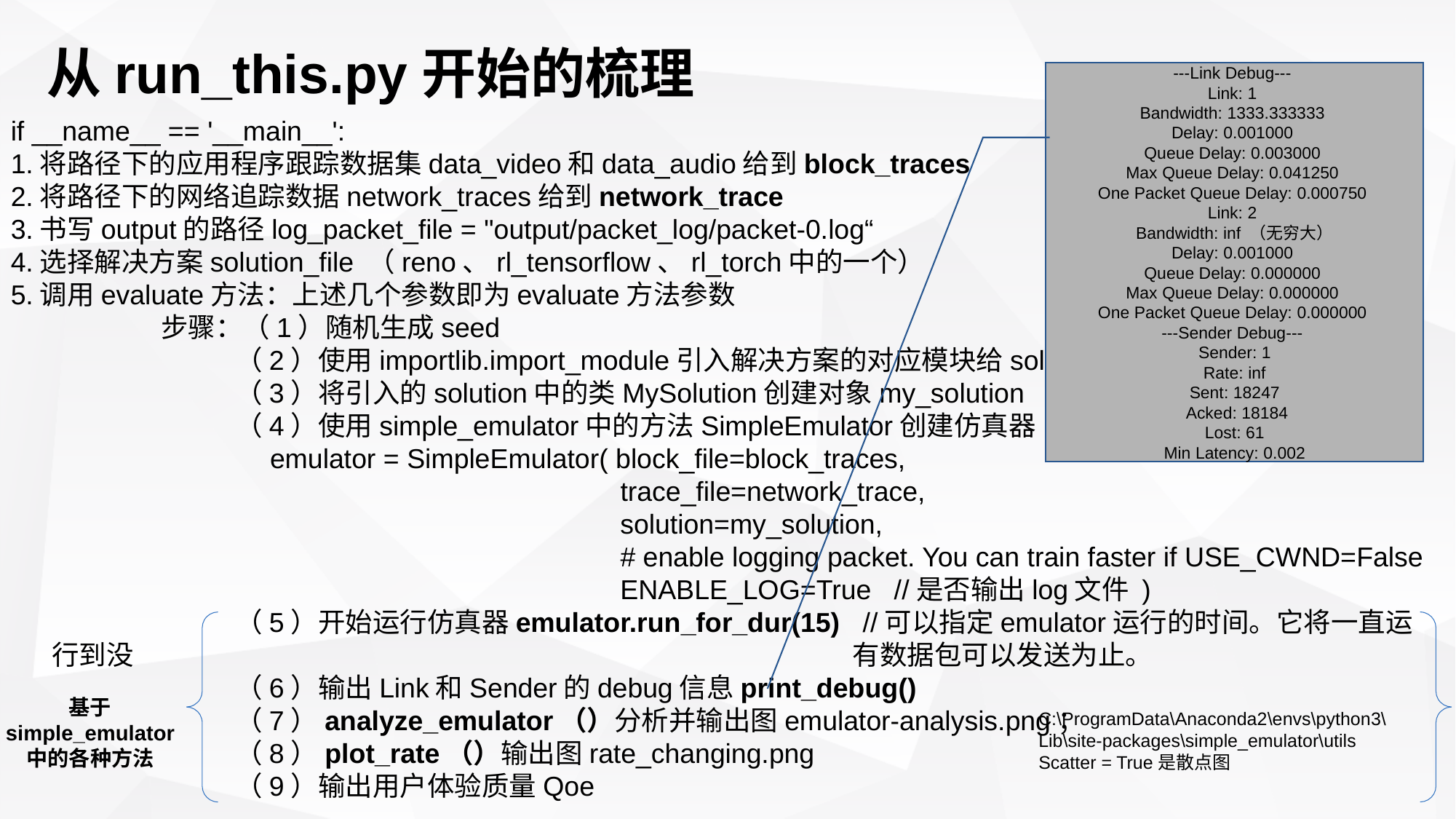

从run_this.py开始的梳理
---Link Debug---
Link: 1
Bandwidth: 1333.333333
Delay: 0.001000
Queue Delay: 0.003000
Max Queue Delay: 0.041250
One Packet Queue Delay: 0.000750
Link: 2
Bandwidth: inf （无穷大）
Delay: 0.001000
Queue Delay: 0.000000
Max Queue Delay: 0.000000
One Packet Queue Delay: 0.000000
---Sender Debug---
Sender: 1
 Rate: inf
Sent: 18247
 Acked: 18184
 Lost: 61
Min Latency: 0.002
if __name__ == '__main__':
1.将路径下的应用程序跟踪数据集data_video和data_audio给到block_traces
2.将路径下的网络追踪数据network_traces给到network_trace
3.书写output的路径log_packet_file = "output/packet_log/packet-0.log“
4.选择解决方案solution_file （reno、rl_tensorflow、rl_torch中的一个）
5.调用evaluate方法：上述几个参数即为evaluate方法参数
		步骤：（1）随机生成seed
		           （2）使用importlib.import_module引入解决方案的对应模块给solution
		           （3）将引入的solution中的类MySolution创建对象my_solution
		           （4）使用simple_emulator中的方法SimpleEmulator创建仿真器
			emulator = SimpleEmulator( block_file=block_traces,
						   trace_file=network_trace,        									   solution=my_solution,
						   # enable logging packet. You can train faster if USE_CWND=False        					   ENABLE_LOG=True   //是否输出log文件 )
		           （5）开始运行仿真器emulator.run_for_dur(15)   //可以指定emulator运行的时间。它将一直运行到没  		      					      有数据包可以发送为止。
		           （6）输出Link和Sender的debug信息print_debug()
		           （7）analyze_emulator（）分析并输出图emulator-analysis.png；
		           （8）plot_rate（）输出图rate_changing.png
		           （9）输出用户体验质量Qoe

基于
simple_emulator
中的各种方法
C:\ProgramData\Anaconda2\envs\python3\Lib\site-packages\simple_emulator\utils
Scatter = True是散点图